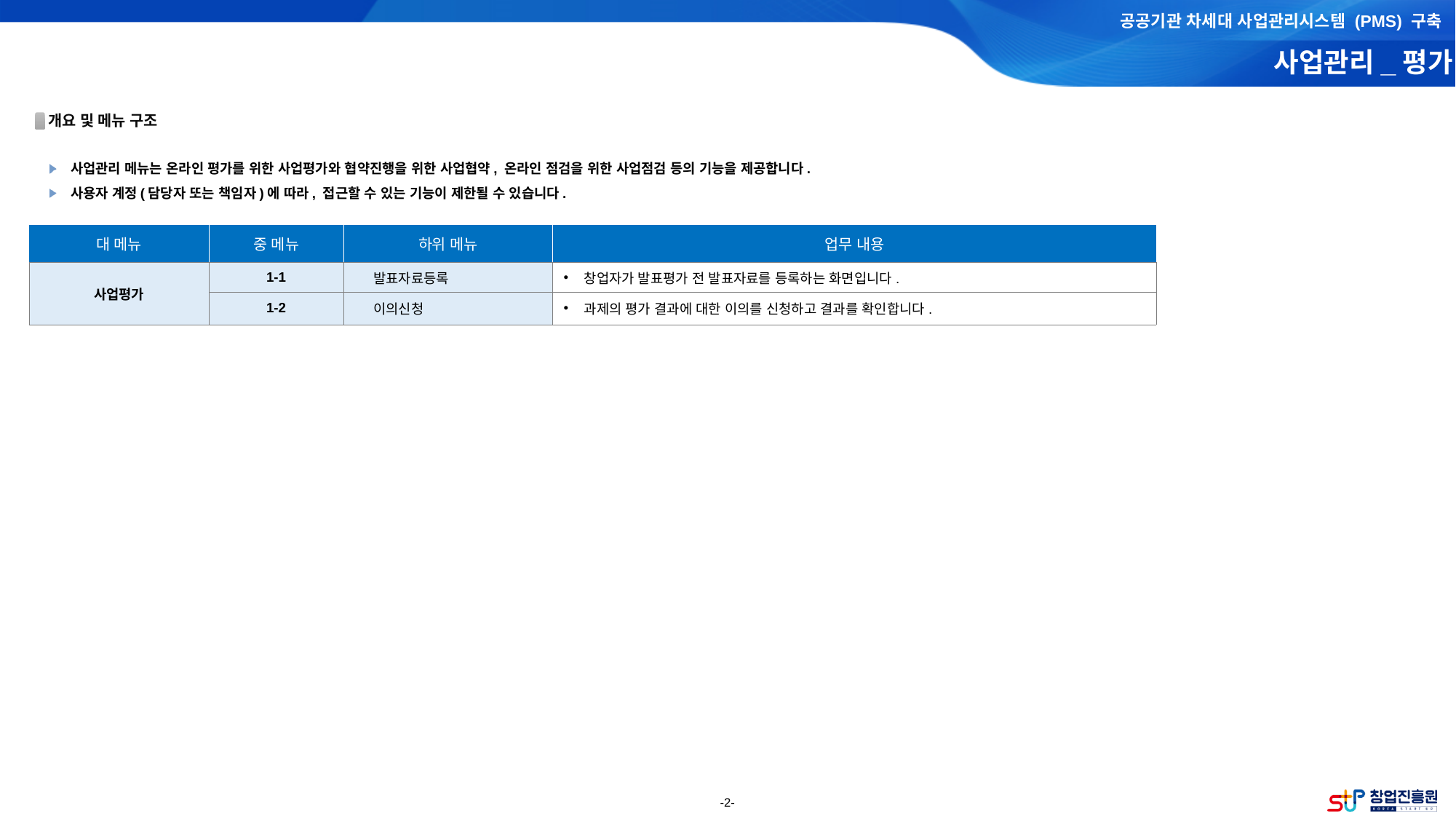

개요 및 메뉴 구조
사업관리 메뉴는 온라인 평가를 위한 사업평가와 협약진행을 위한 사업협약, 온라인 점검을 위한 사업점검 등의 기능을 제공합니다.
사용자 계정(담당자 또는 책임자)에 따라, 접근할 수 있는 기능이 제한될 수 있습니다.
| 대 메뉴 | 중 메뉴 | 하위 메뉴 | 업무 내용 |
| --- | --- | --- | --- |
| 사업평가 | 1-1 | 발표자료등록 | 창업자가 발표평가 전 발표자료를 등록하는 화면입니다. |
|  | 1-2 | 이의신청 | 과제의 평가 결과에 대한 이의를 신청하고 결과를 확인합니다. |